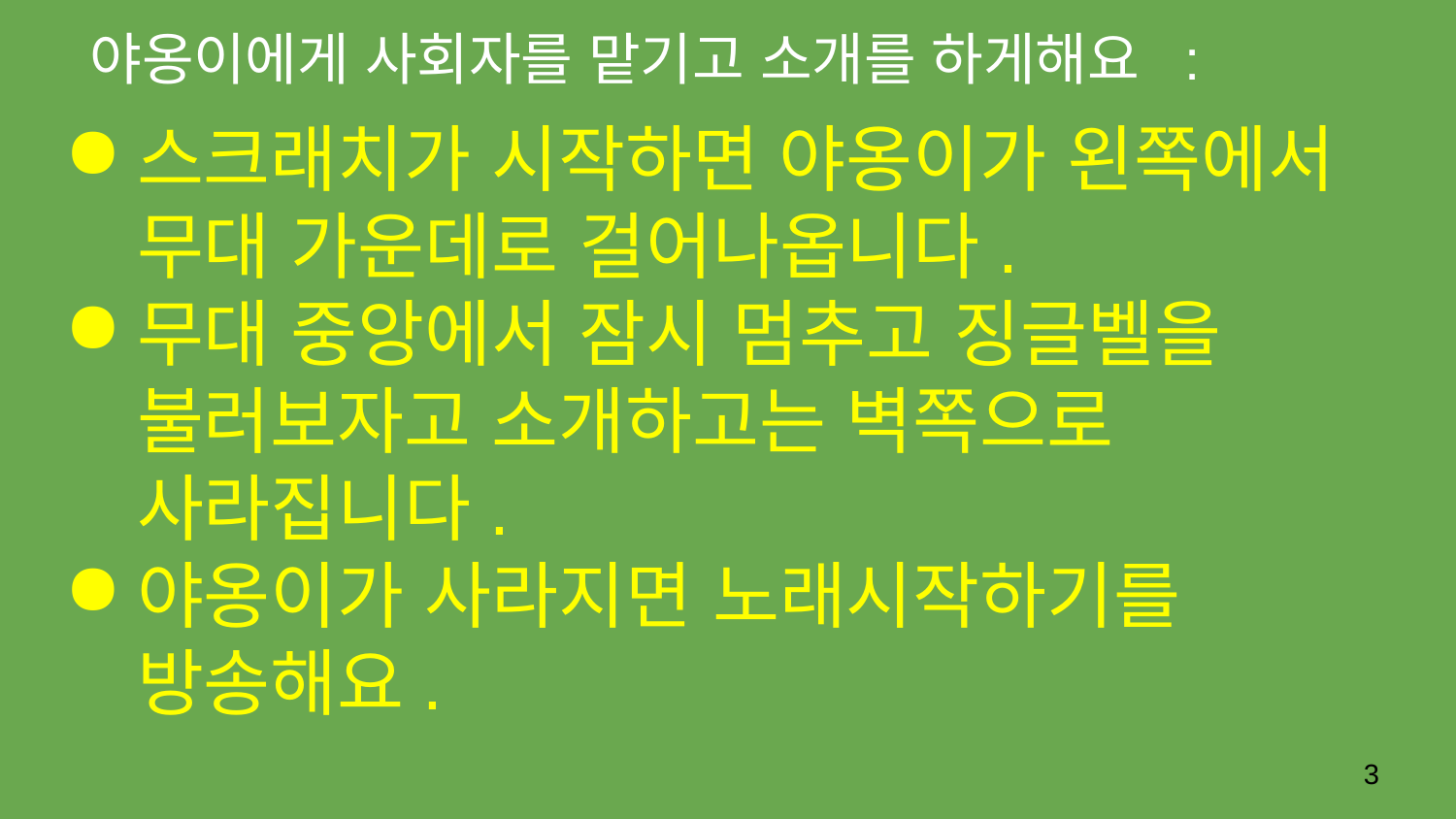

# 야옹이에게 사회자를 맡기고 소개를 하게해요  :
스크래치가 시작하면 야옹이가 왼쪽에서 무대 가운데로 걸어나옵니다.
무대 중앙에서 잠시 멈추고 징글벨을  불러보자고 소개하고는 벽쪽으로 사라집니다.
야옹이가 사라지면 노래시작하기를 방송해요.
3